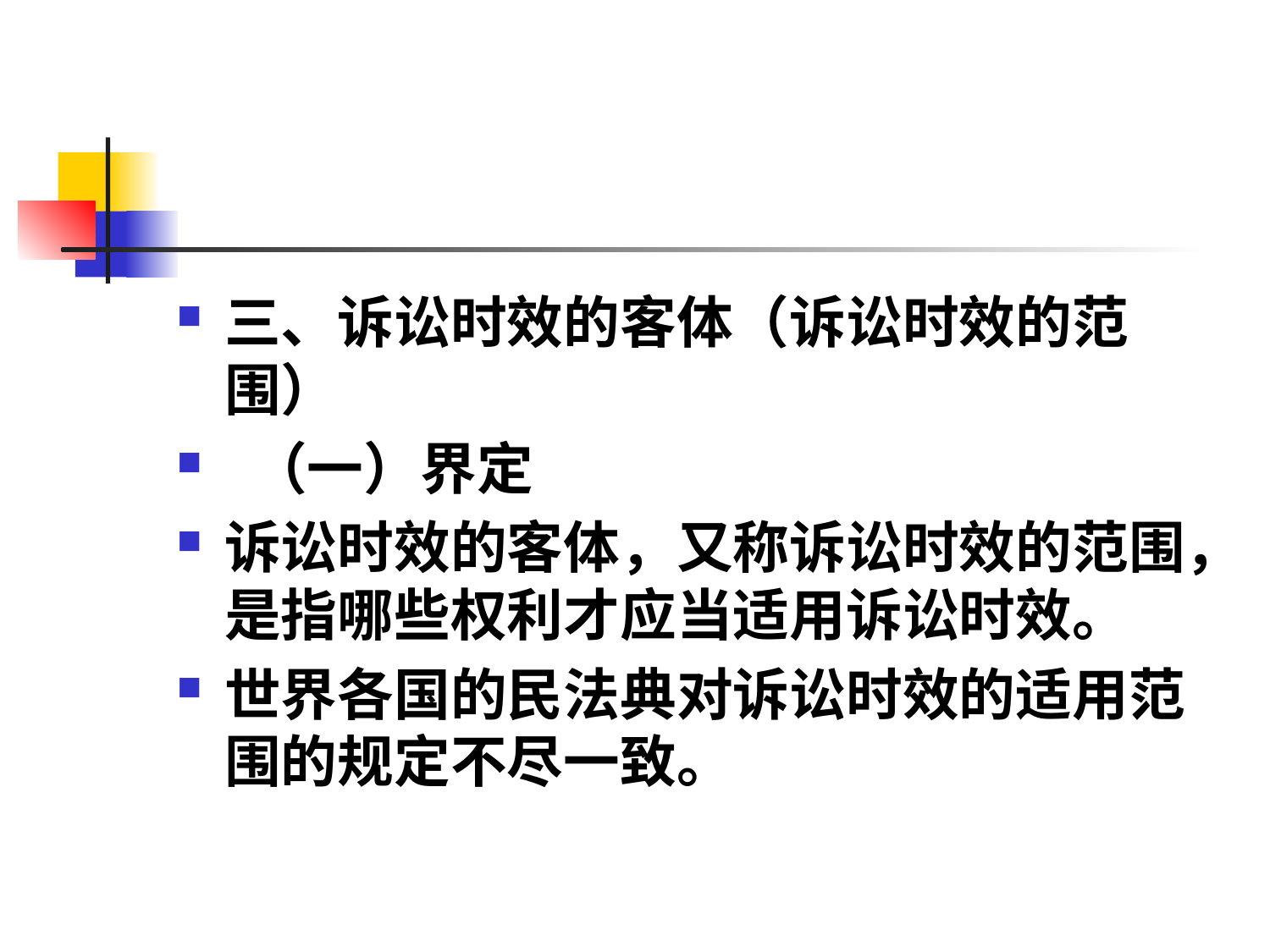

#
三、诉讼时效的客体（诉讼时效的范围）
 （一）界定
诉讼时效的客体，又称诉讼时效的范围，是指哪些权利才应当适用诉讼时效。
世界各国的民法典对诉讼时效的适用范围的规定不尽一致。